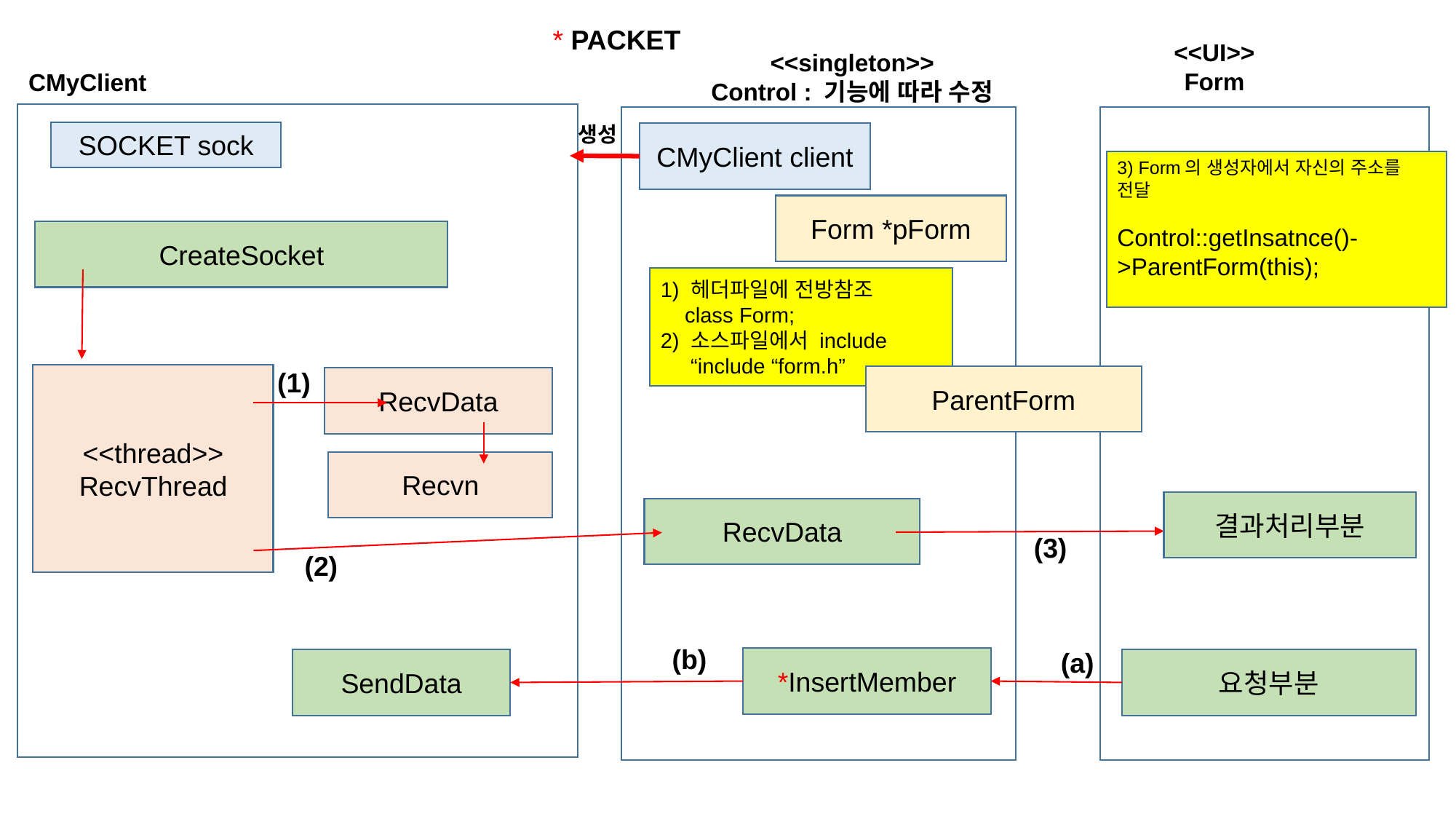

* PACKET
<<UI>>
Form
<<singleton>>
Control : 기능에 따라 수정
CMyClient

생성
SOCKET sock
CMyClient client
3) Form의 생성자에서 자신의 주소를 전달

Control::getInsatnce()->ParentForm(this);

Form *pForm
CreateSocket
1) 헤더파일에 전방참조
    class Form;
2) 소스파일에서 include
     “include “form.h”
(1)
<<thread>>
RecvThread
ParentForm
RecvData
Recvn
결과처리부분
RecvData
(3)
(2)
(b)
(a)
*InsertMember
SendData
요청부분